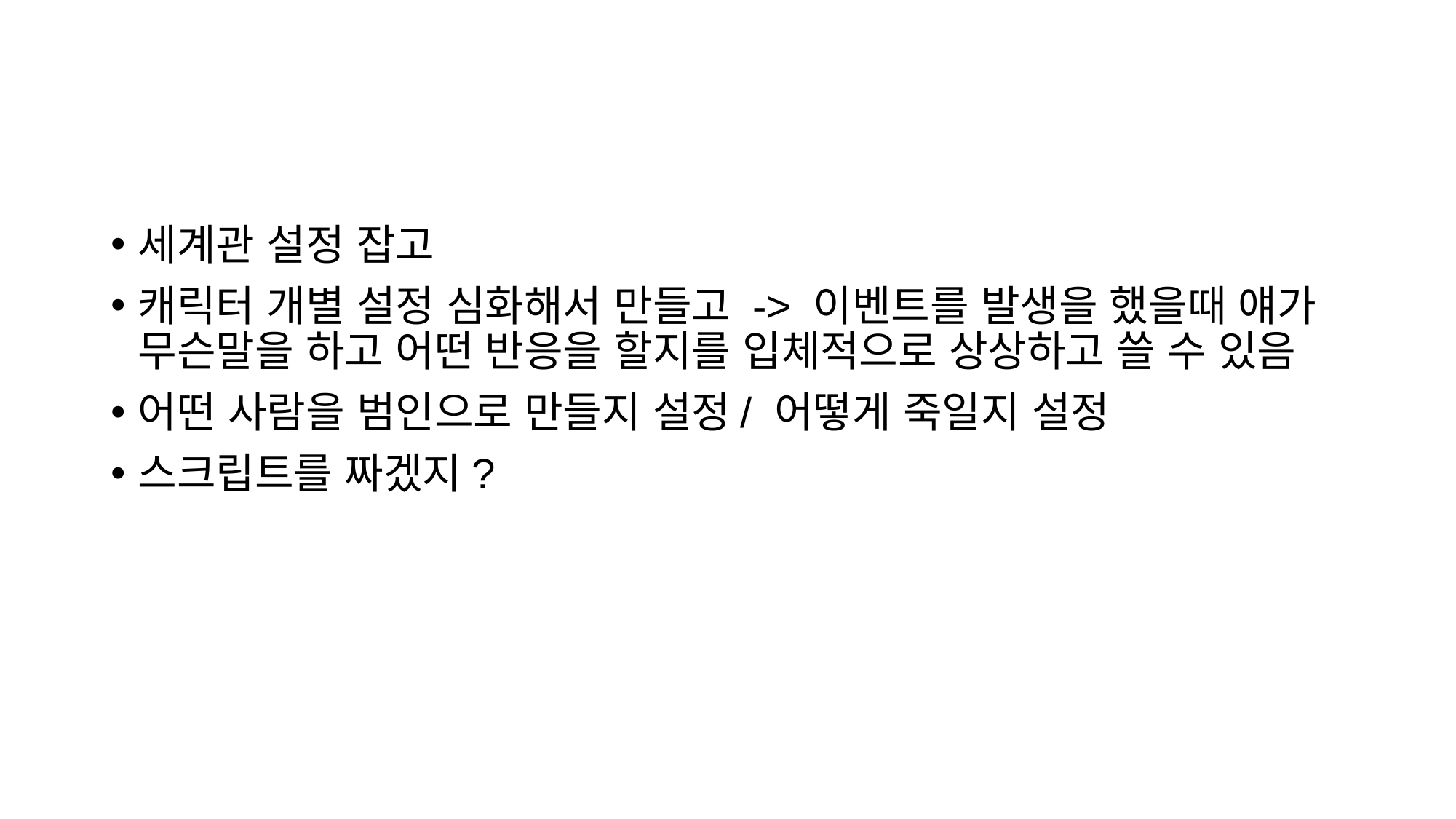

세계관 설정 잡고
캐릭터 개별 설정 심화해서 만들고 -> 이벤트를 발생을 했을때 얘가 무슨말을 하고 어떤 반응을 할지를 입체적으로 상상하고 쓸 수 있음
어떤 사람을 범인으로 만들지 설정/ 어떻게 죽일지 설정
스크립트를 짜겠지?